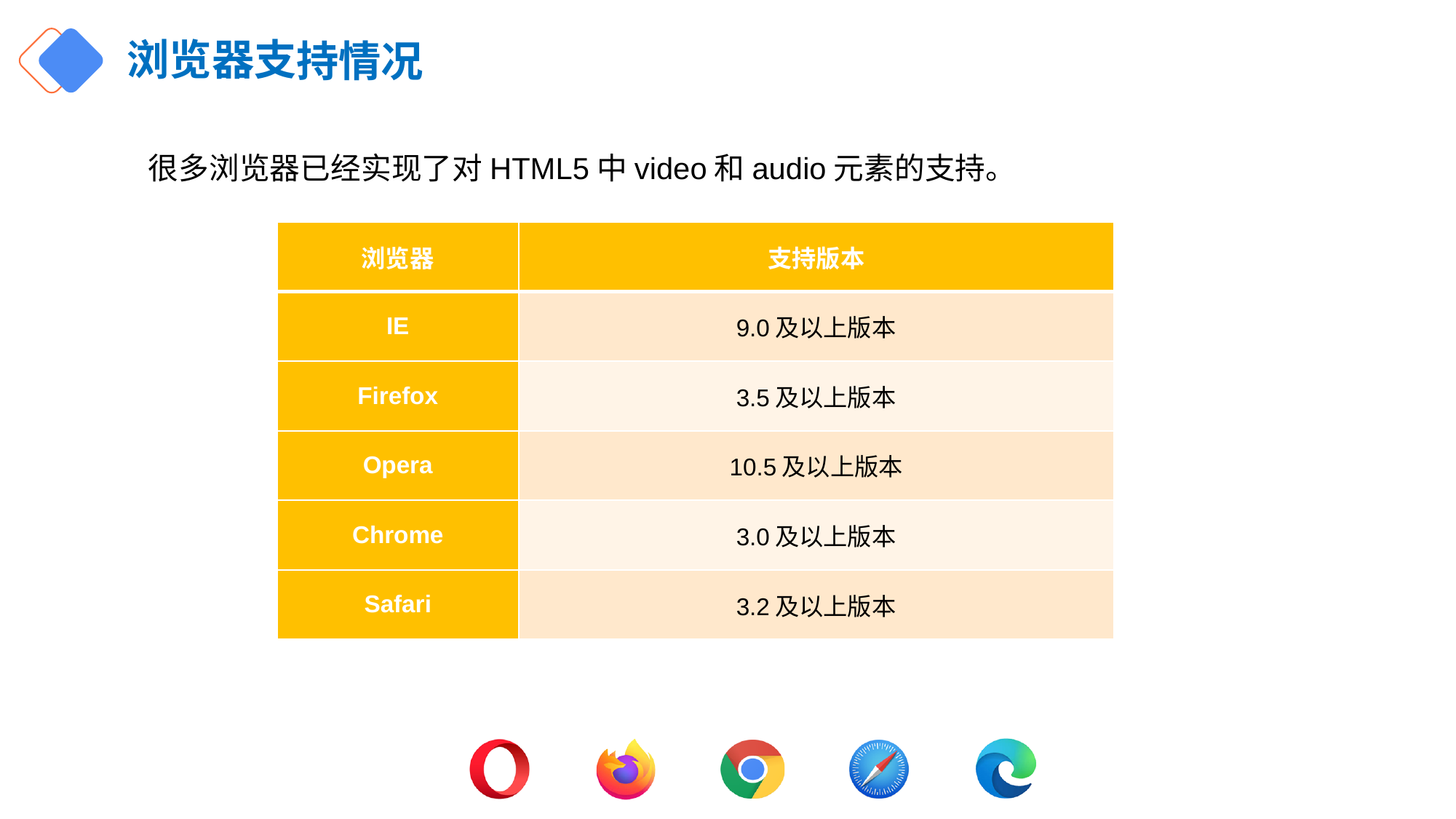

持情况
# 浏览器支
很多浏览器已经实现了对HTML5中video和audio元素的支持。
| 浏览器 | 支持版本 |
| --- | --- |
| IE | 9.0及以上版本 |
| Firefox | 3.5及以上版本 |
| Opera | 10.5及以上版本 |
| Chrome | 3.0及以上版本 |
| Safari | 3.2及以上版本 |